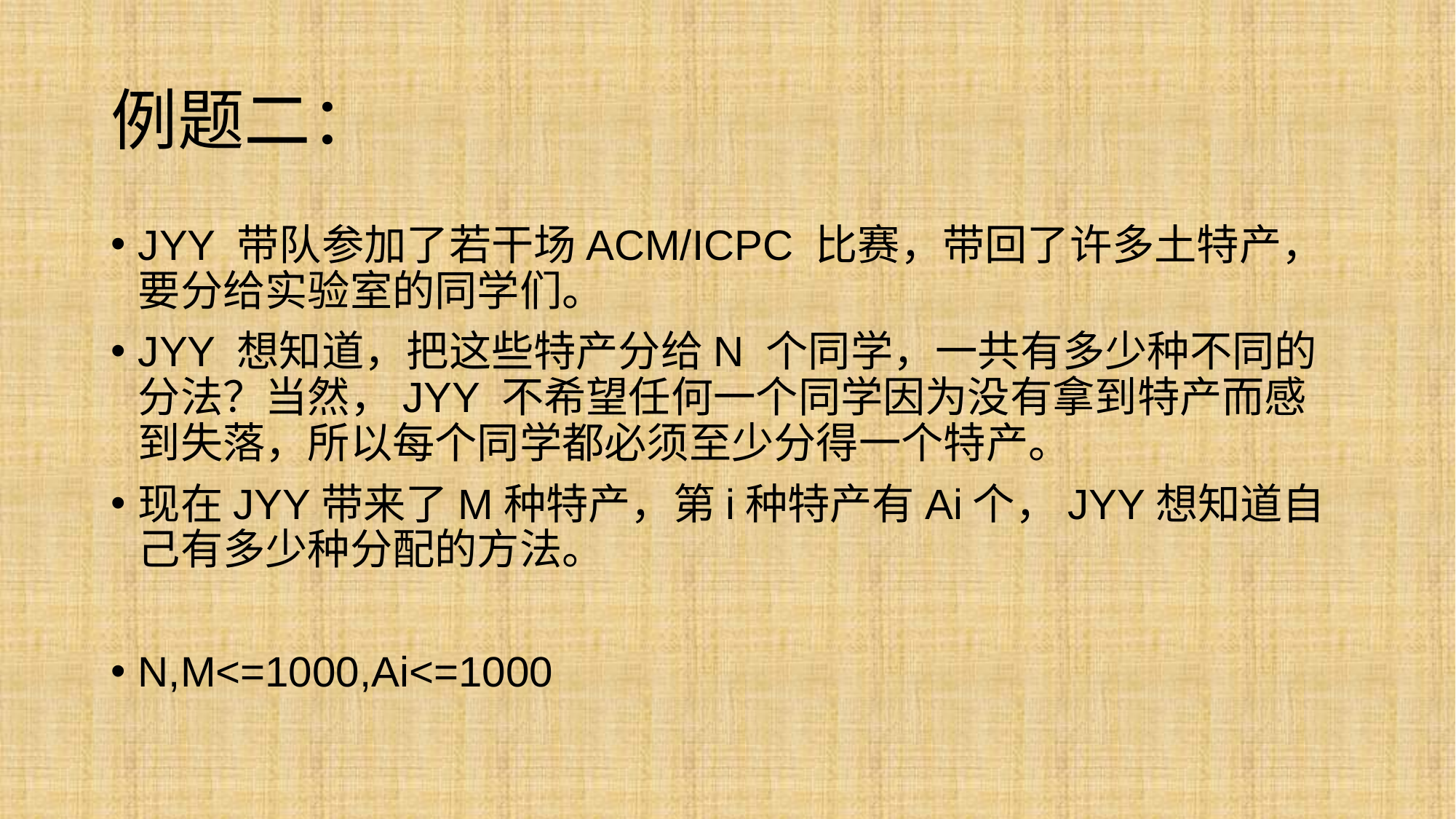

# 例题二：
JYY 带队参加了若干场ACM/ICPC 比赛，带回了许多土特产，要分给实验室的同学们。
JYY 想知道，把这些特产分给N 个同学，一共有多少种不同的分法？当然，JYY 不希望任何一个同学因为没有拿到特产而感到失落，所以每个同学都必须至少分得一个特产。
现在JYY带来了M种特产，第i种特产有Ai个，JYY想知道自己有多少种分配的方法。

N,M<=1000,Ai<=1000